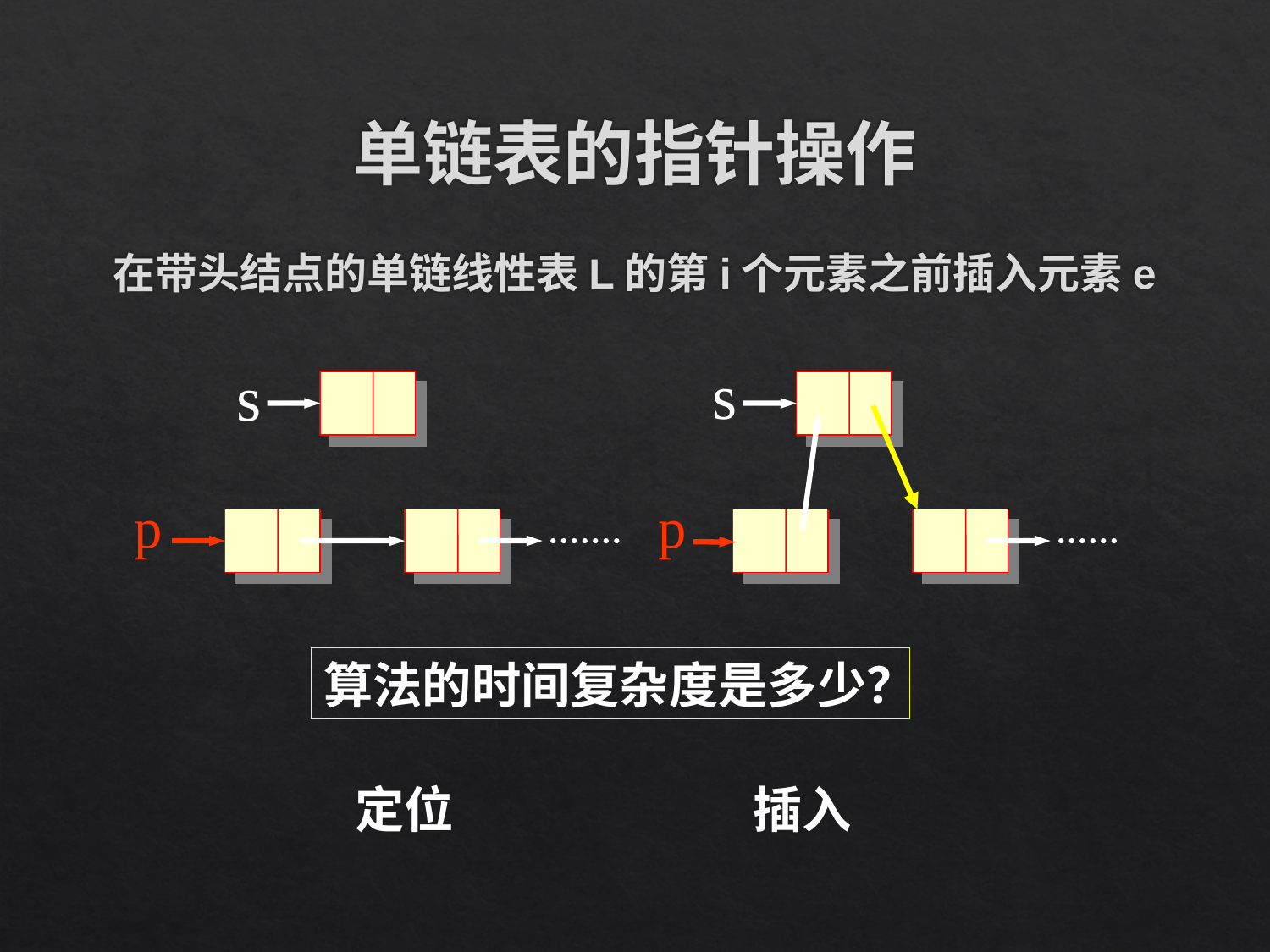

# 单链表的指针操作
在带头结点的单链线性表L的第i个元素之前插入元素e

s
s

p
 p

算法的时间复杂度是多少？
定位
插入